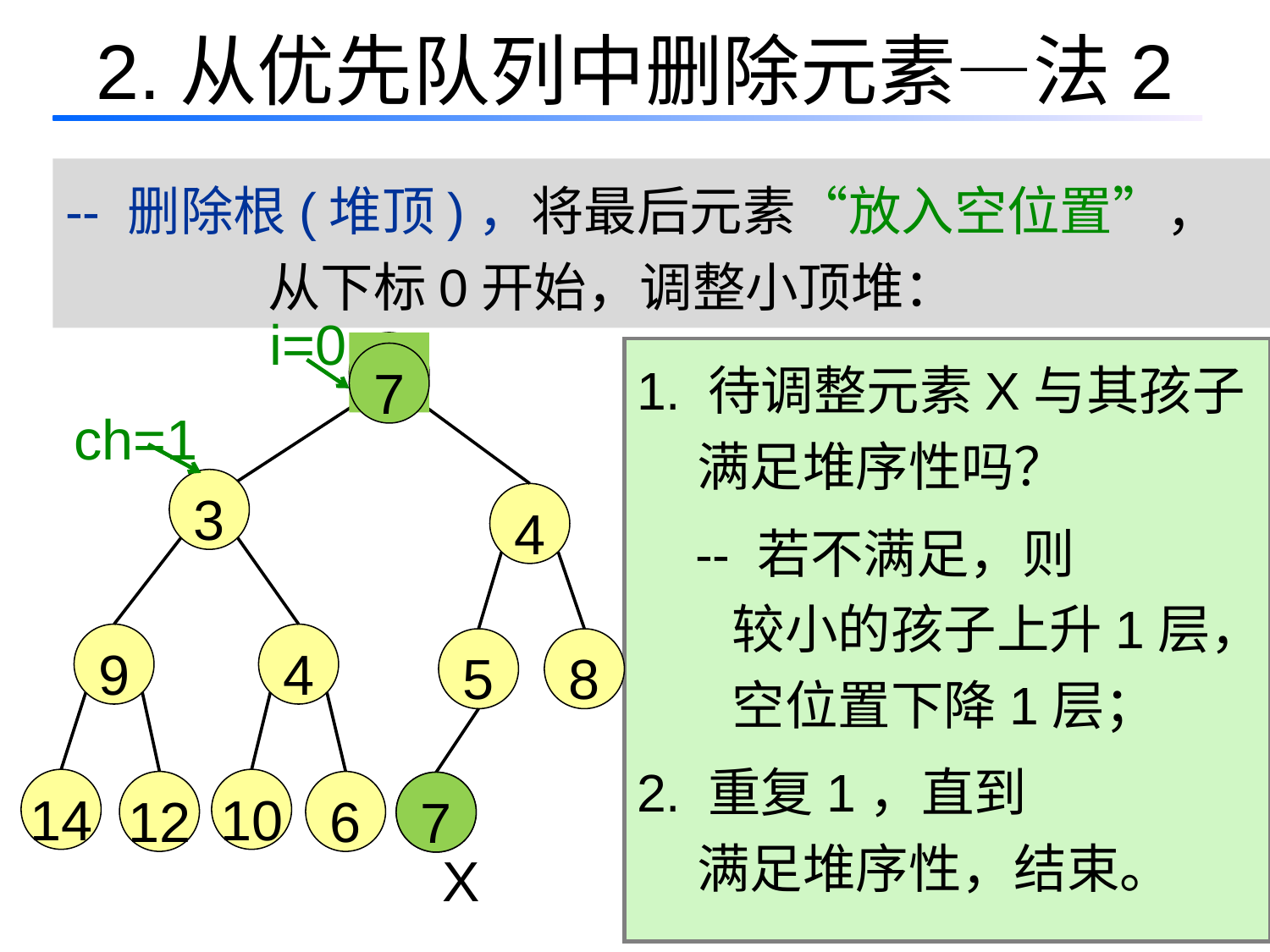

# 2.从优先队列中删除元素—法2

-- 删除根(堆顶)，将最后元素“放入空位置”，
                从下标0开始，调整小顶堆：
i=0
2

1. 待调整元素X与其孩子
    满足堆序性吗？
    -- 若不满足，则
       较小的孩子上升1层，
       空位置下降1层；
2. 重复1，直到
    满足堆序性，结束。

7
ch=1
3
4
9
4
5
8
14
10
12
6
7
7
X